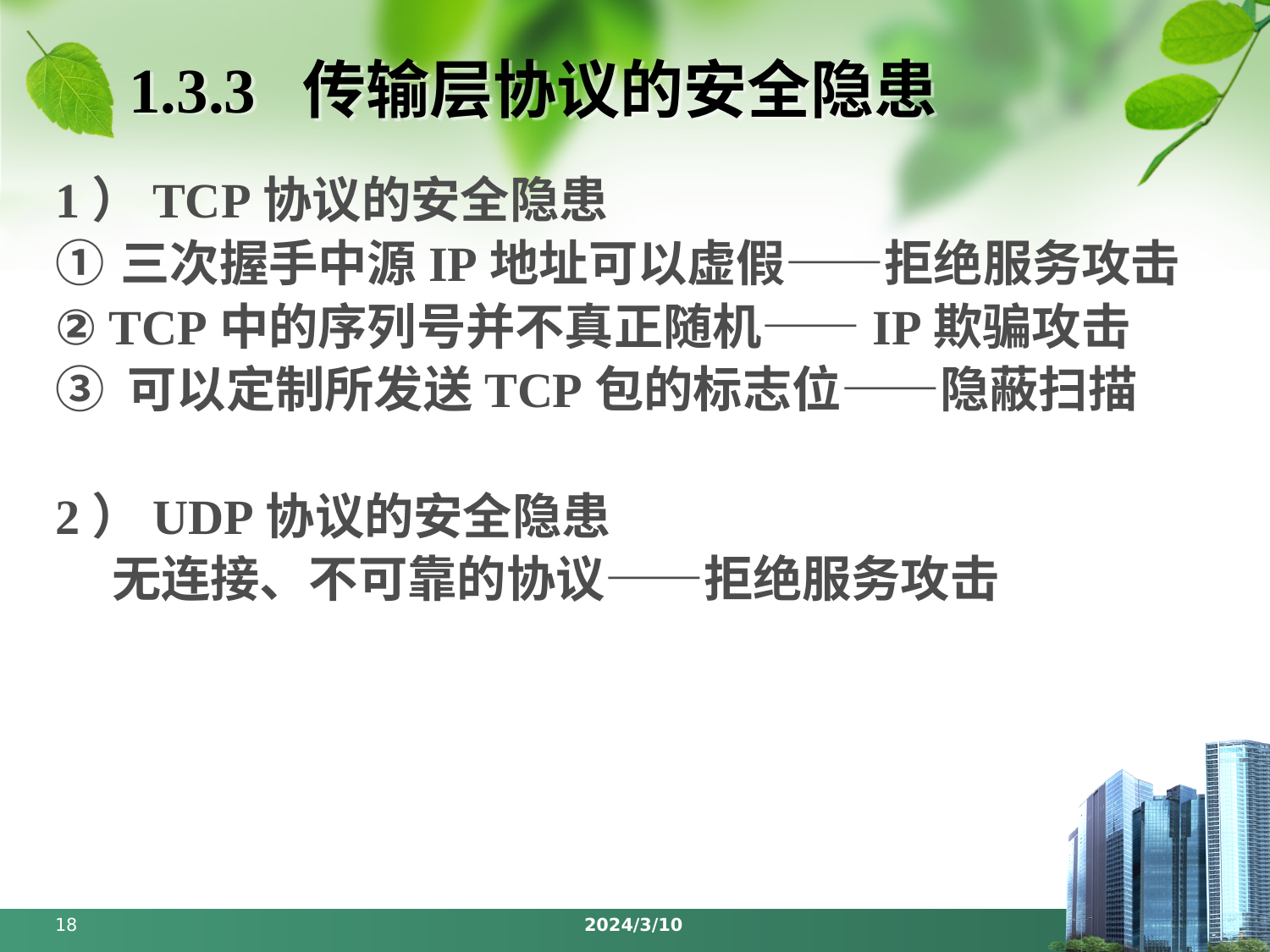

# 1.3.3  传输层协议的安全隐患
1）TCP协议的安全隐患
① 三次握手中源IP地址可以虚假——拒绝服务攻击
② TCP中的序列号并不真正随机——IP欺骗攻击
③ 可以定制所发送TCP包的标志位——隐蔽扫描

2）UDP协议的安全隐患
    无连接、不可靠的协议——拒绝服务攻击
18
2024/3/10